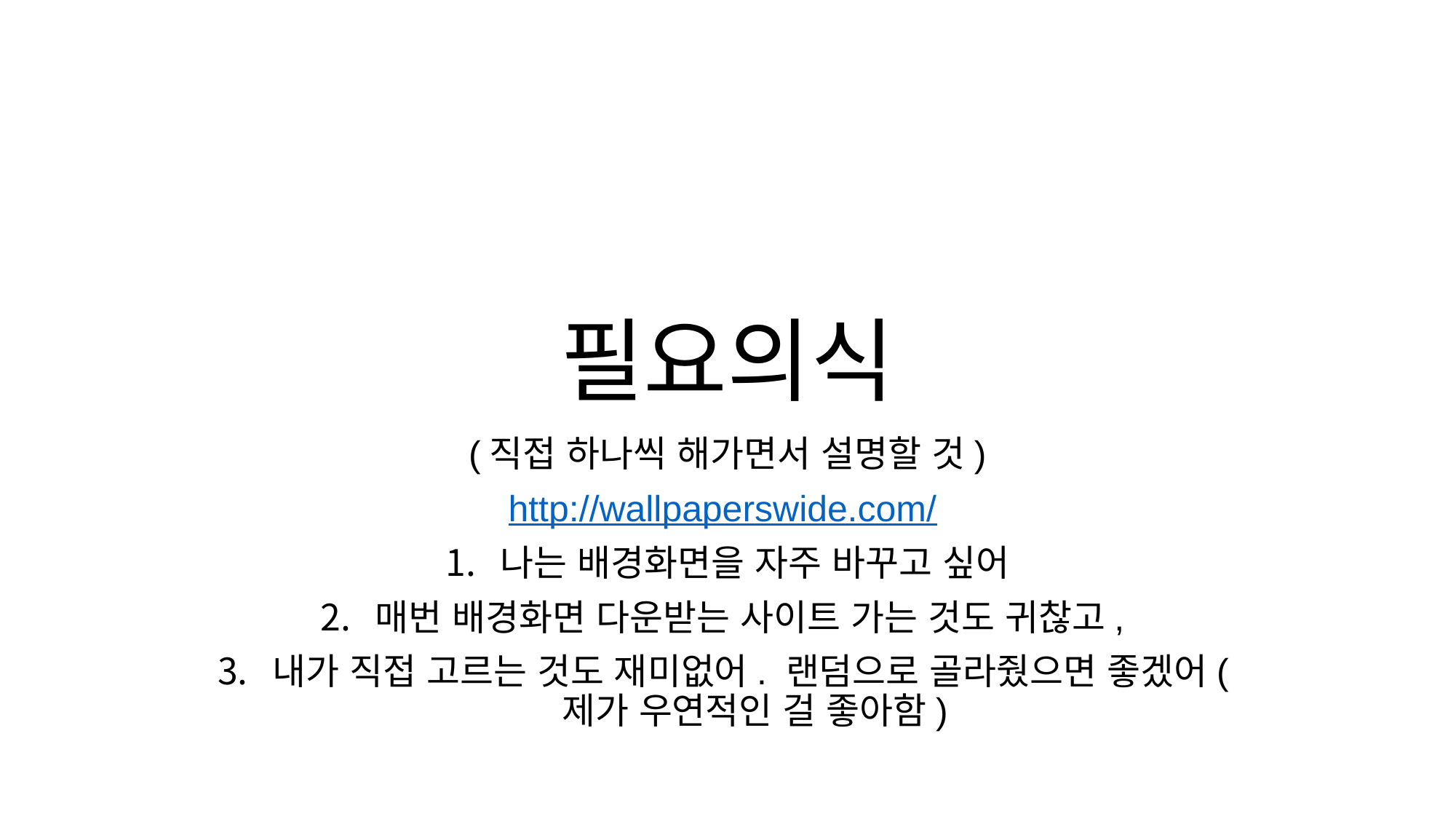

# 필요의식
(직접 하나씩 해가면서 설명할 것)
http://wallpaperswide.com/
나는 배경화면을 자주 바꾸고 싶어
매번 배경화면 다운받는 사이트 가는 것도 귀찮고,
내가 직접 고르는 것도 재미없어. 랜덤으로 골라줬으면 좋겠어(제가 우연적인 걸 좋아함)